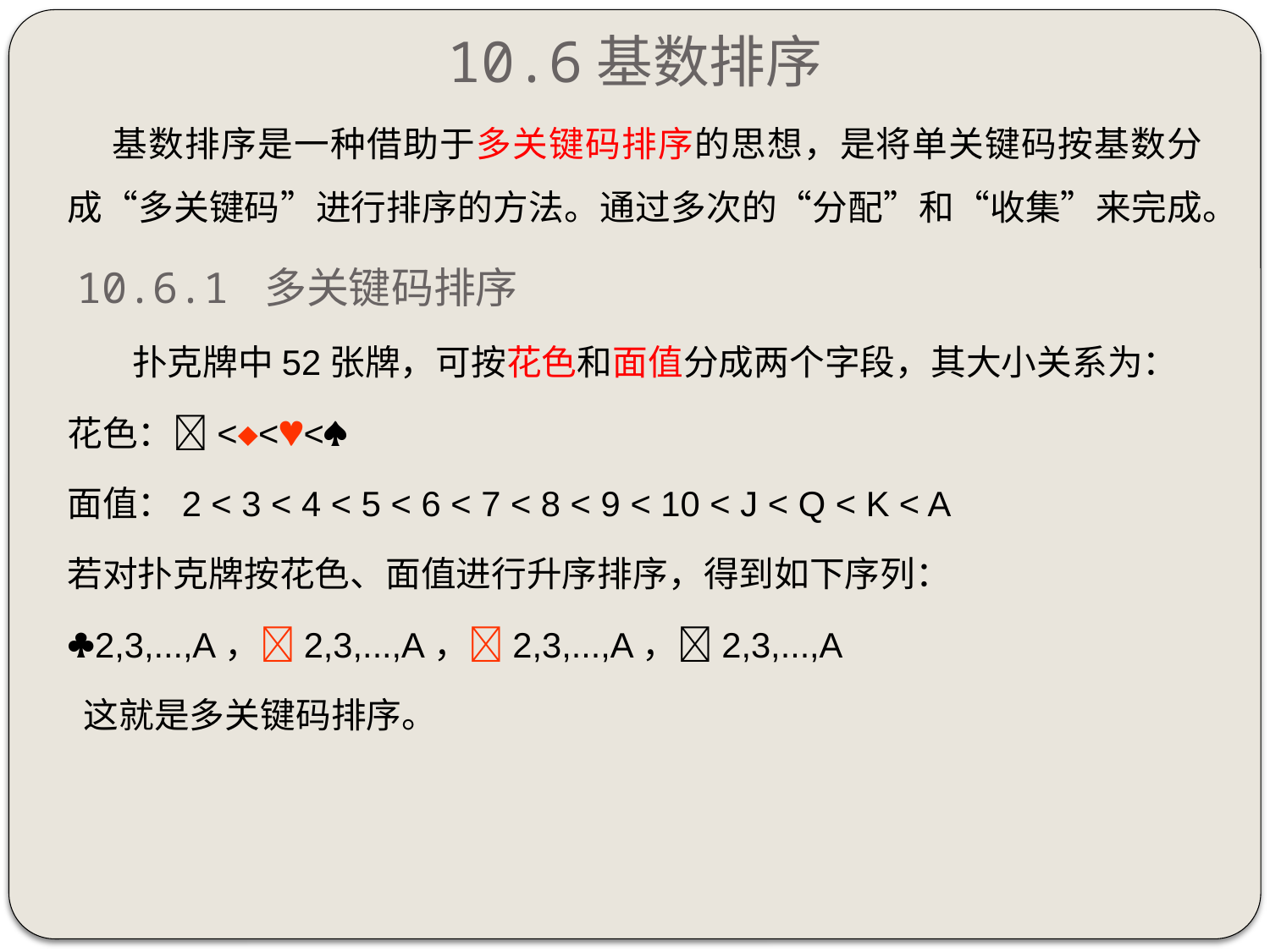

10.6基数排序
    基数排序是一种借助于多关键码排序的思想，是将单关键码按基数分成“多关键码”进行排序的方法。通过多次的“分配”和“收集”来完成。
 10.6.1 多关键码排序
       扑克牌中52张牌，可按花色和面值分成两个字段，其大小关系为：
花色：♣<♦<♥<♠
面值：2 < 3 < 4 < 5 < 6 < 7 < 8 < 9 < 10 < J < Q < K < A
若对扑克牌按花色、面值进行升序排序，得到如下序列：
♣2,3,...,A，♦2,3,...,A，♥2,3,...,A，♠2,3,...,A
 这就是多关键码排序。